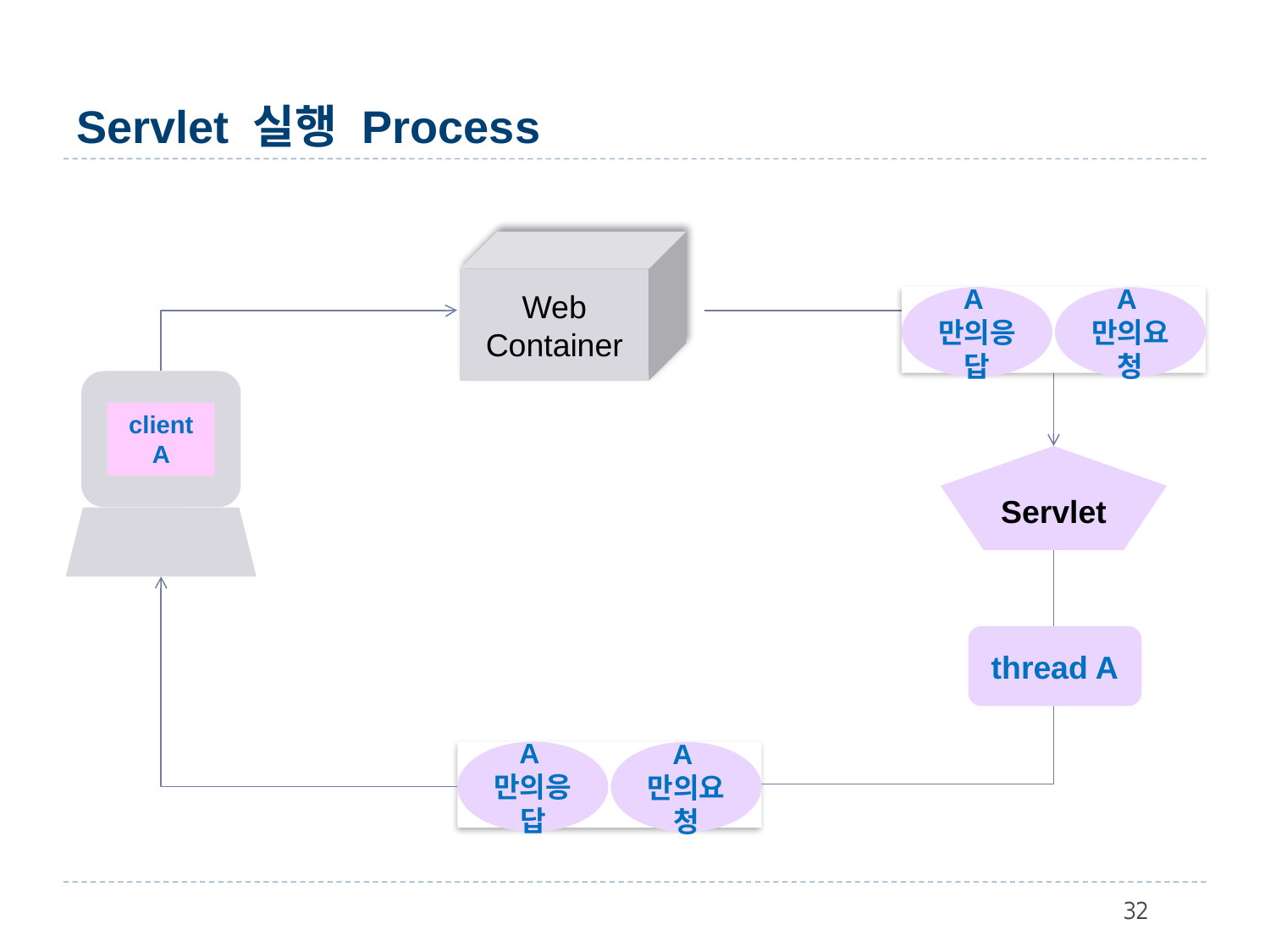

# Servlet 실행 Process
Web Container
A만의응답

A만의요청

client A
Servlet
thread A
A만의응답

A만의요청
32